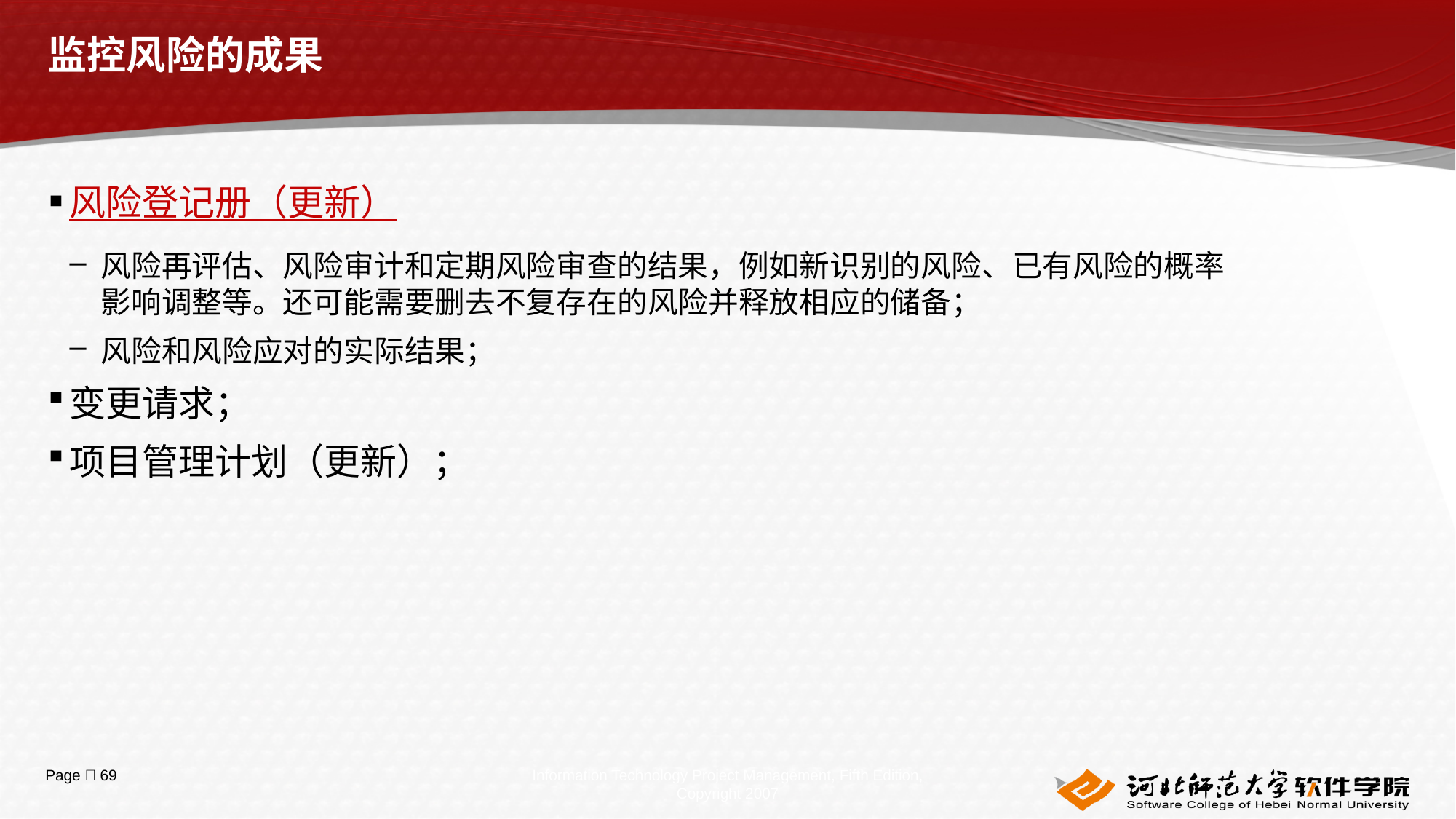

# 监控风险的成果
风险登记册（更新）
风险再评估、风险审计和定期风险审查的结果，例如新识别的风险、已有风险的概率影响调整等。还可能需要删去不复存在的风险并释放相应的储备；
风险和风险应对的实际结果；
变更请求；
项目管理计划（更新）；
Information Technology Project Management, Fifth Edition, Copyright 2007